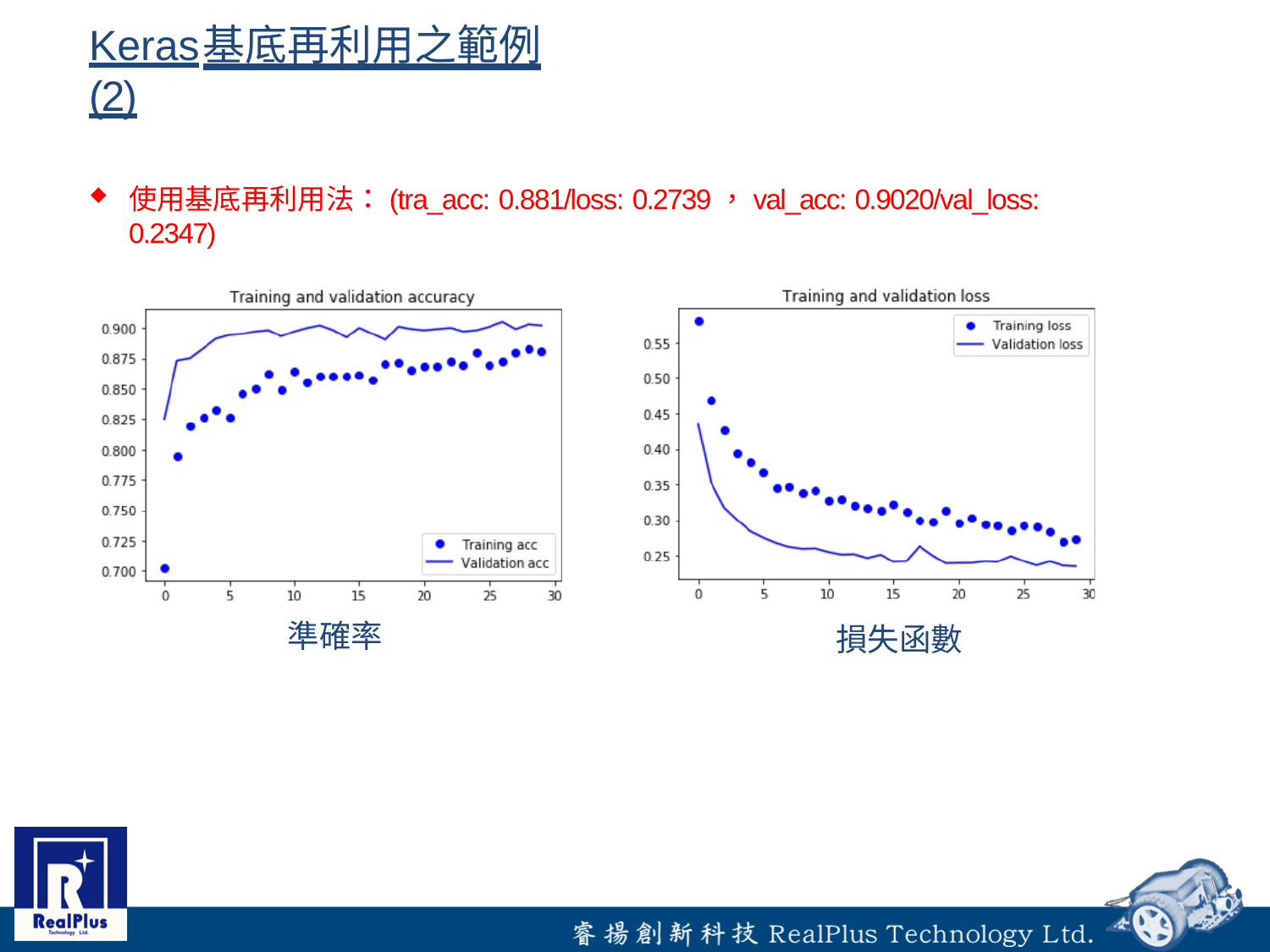

# Keras	基底再利用之範例(2)
使用基底再利用法：(tra_acc: 0.881/loss: 0.2739，val_acc: 0.9020/val_loss: 0.2347)

準確率
損失函數